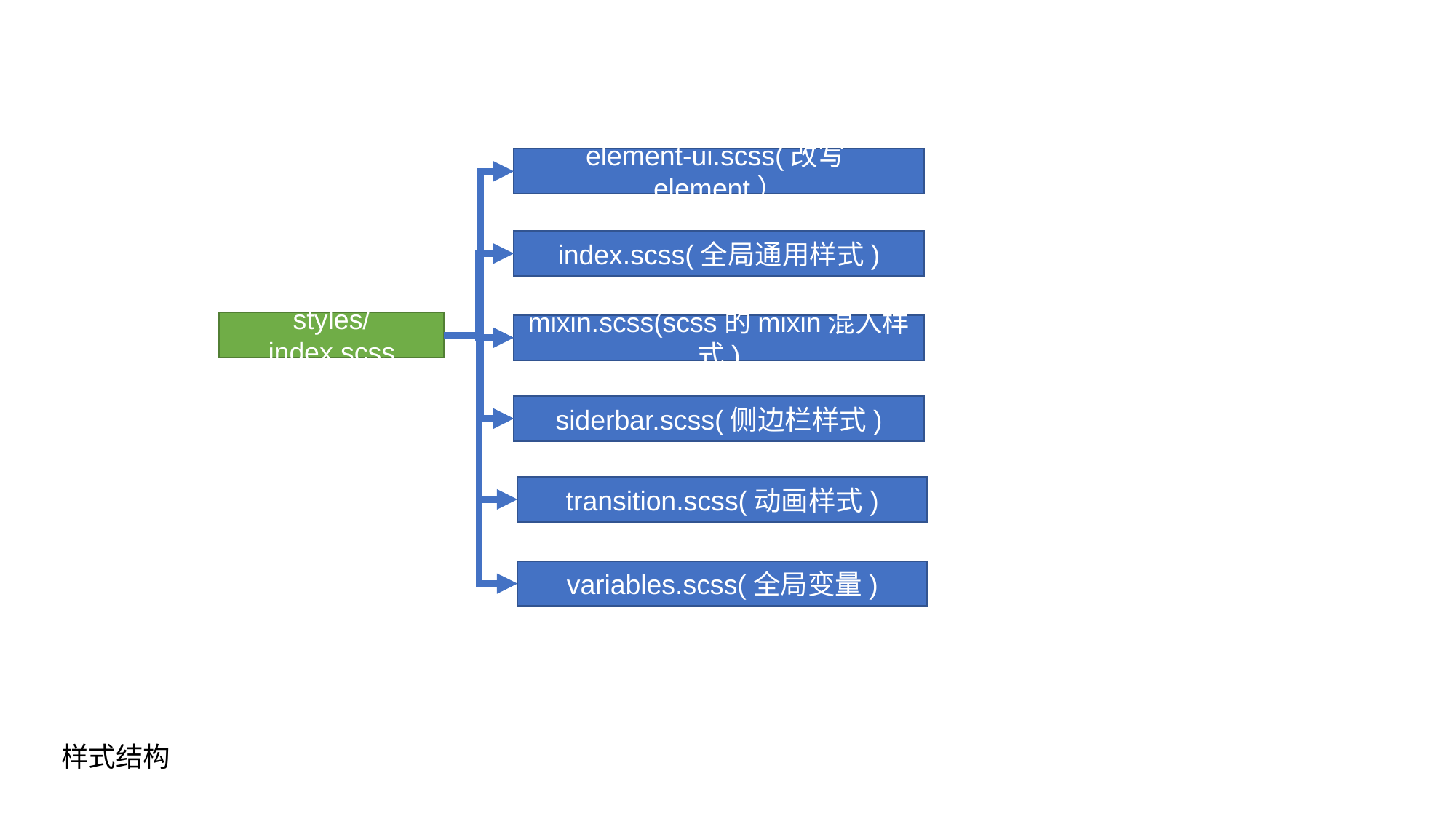

element-ui.scss(改写element）
index.scss(全局通用样式)
styles/index.scss
mixin.scss(scss的mixin混入样式)
siderbar.scss(侧边栏样式)
transition.scss(动画样式)
variables.scss(全局变量)
样式结构